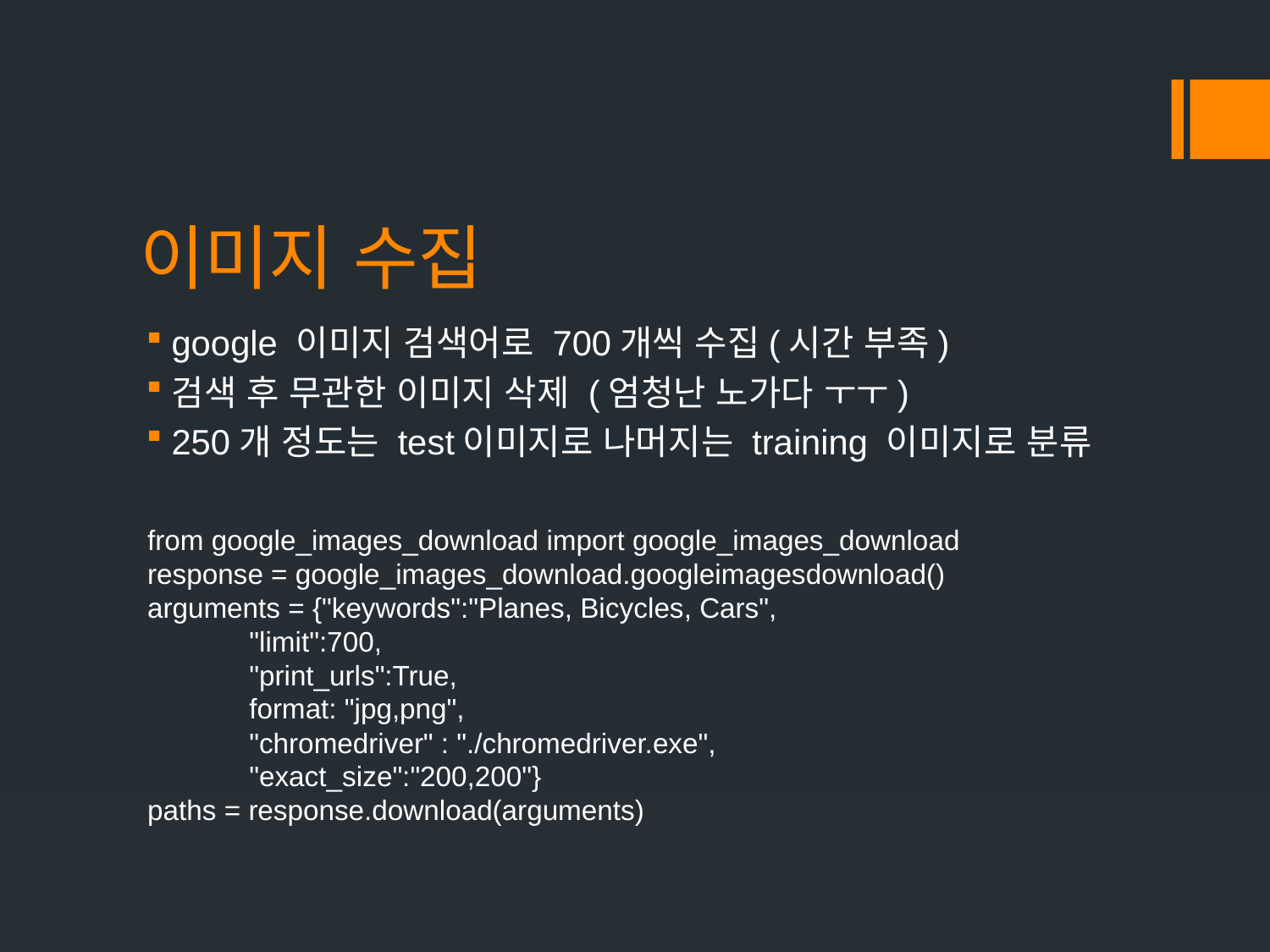

# 이미지 수집
google 이미지 검색어로 700개씩 수집(시간 부족)
검색 후 무관한 이미지 삭제 (엄청난 노가다 ㅜㅜ)
250개 정도는 test이미지로 나머지는 training 이미지로 분류
from google_images_download import google_images_download
response = google_images_download.googleimagesdownload()
arguments = {"keywords":"Planes, Bicycles, Cars",
             "limit":700,
             "print_urls":True,
             format: "jpg,png",
             "chromedriver" : "./chromedriver.exe",
             "exact_size":"200,200"}
paths = response.download(arguments)